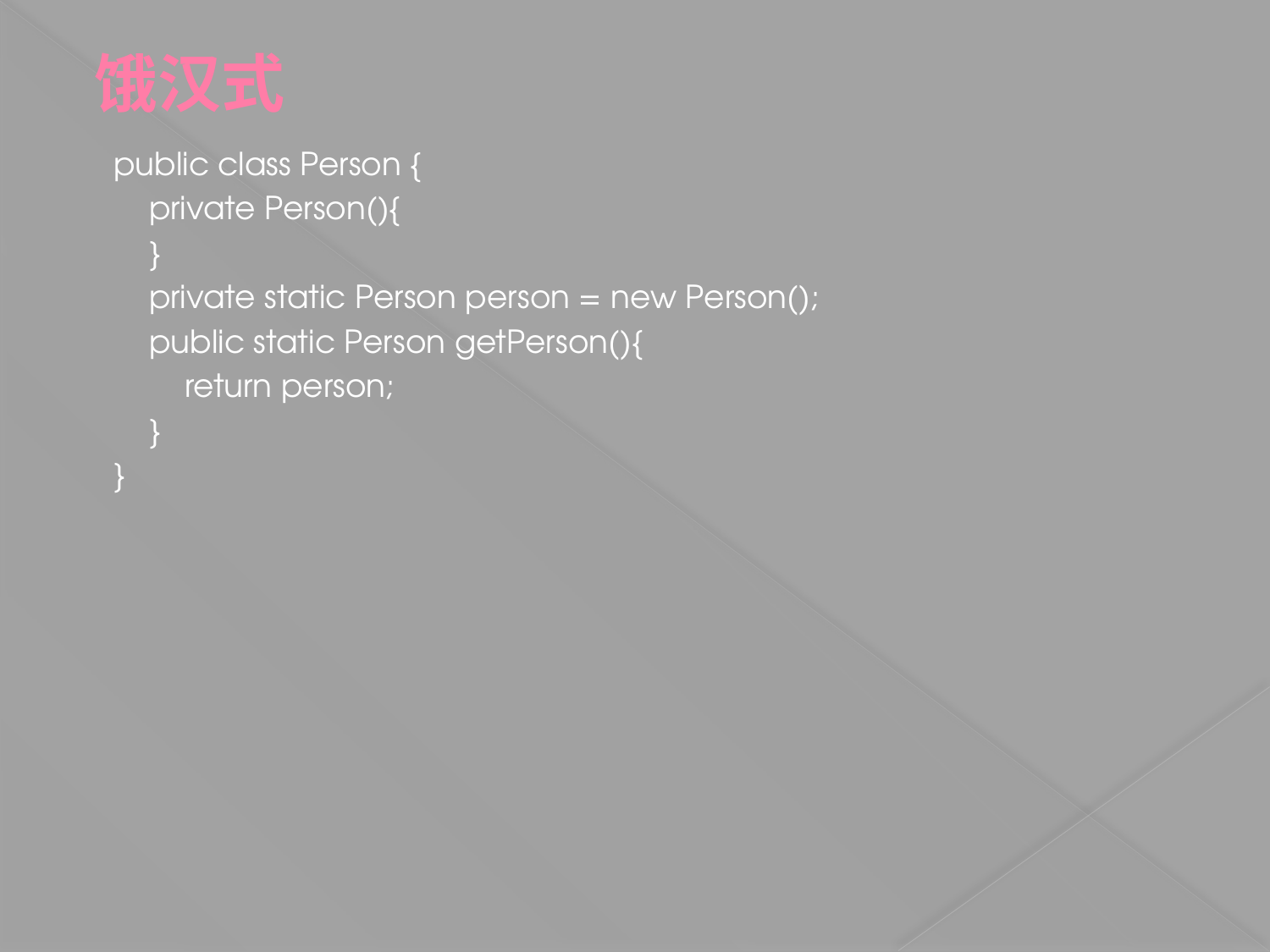

# 饿汉式
public class Person {
    private Person(){
    }
    private static Person person = new Person();
    public static Person getPerson(){
        return person;
    }
}